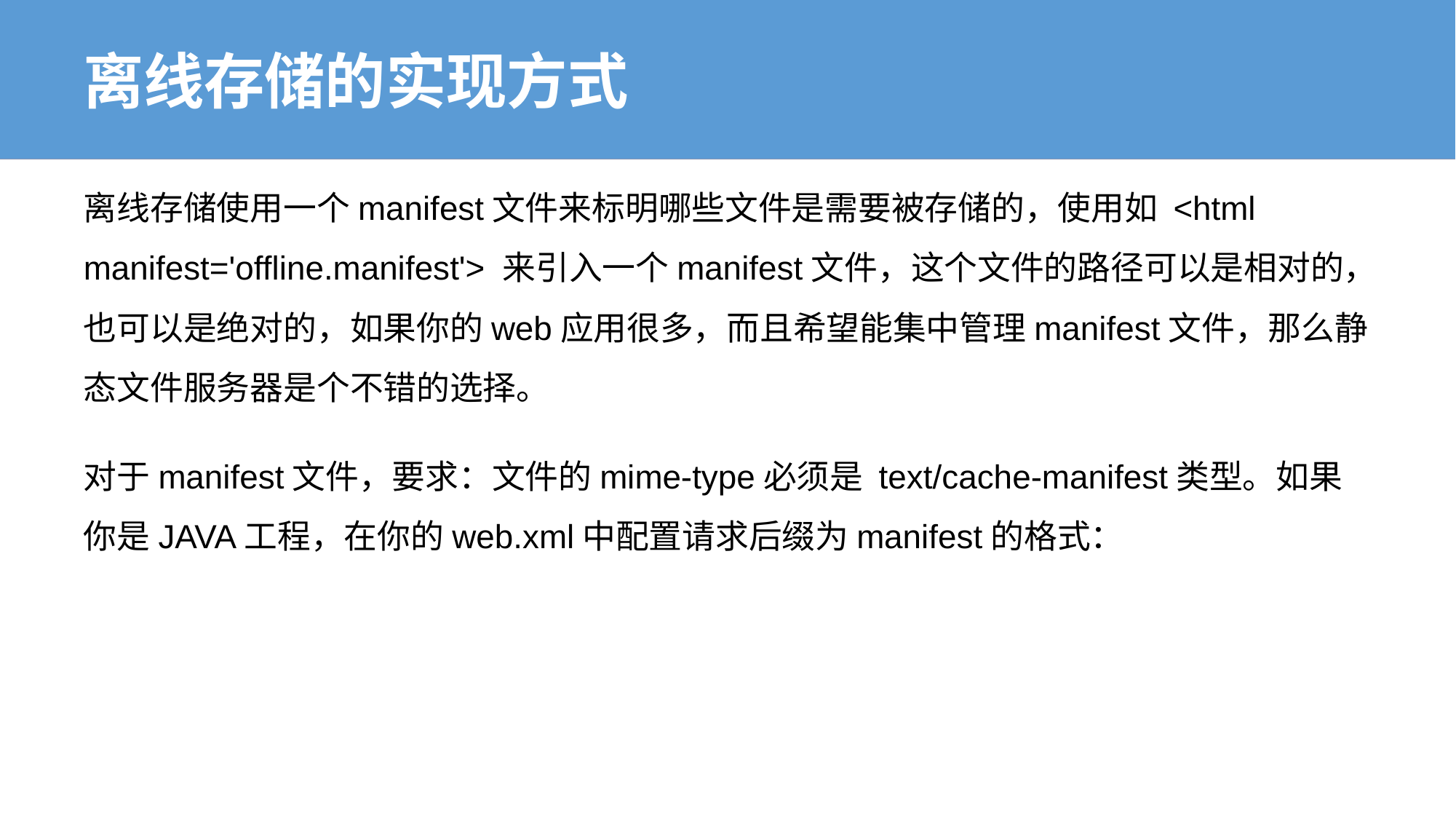

# 离线存储的实现方式
离线存储使用一个manifest文件来标明哪些文件是需要被存储的，使用如 <html manifest='offline.manifest'> 来引入一个manifest文件，这个文件的路径可以是相对的，也可以是绝对的，如果你的web应用很多，而且希望能集中管理manifest文件，那么静态文件服务器是个不错的选择。
对于manifest文件，要求：文件的mime-type必须是 text/cache-manifest类型。如果你是JAVA工程，在你的web.xml中配置请求后缀为manifest的格式：